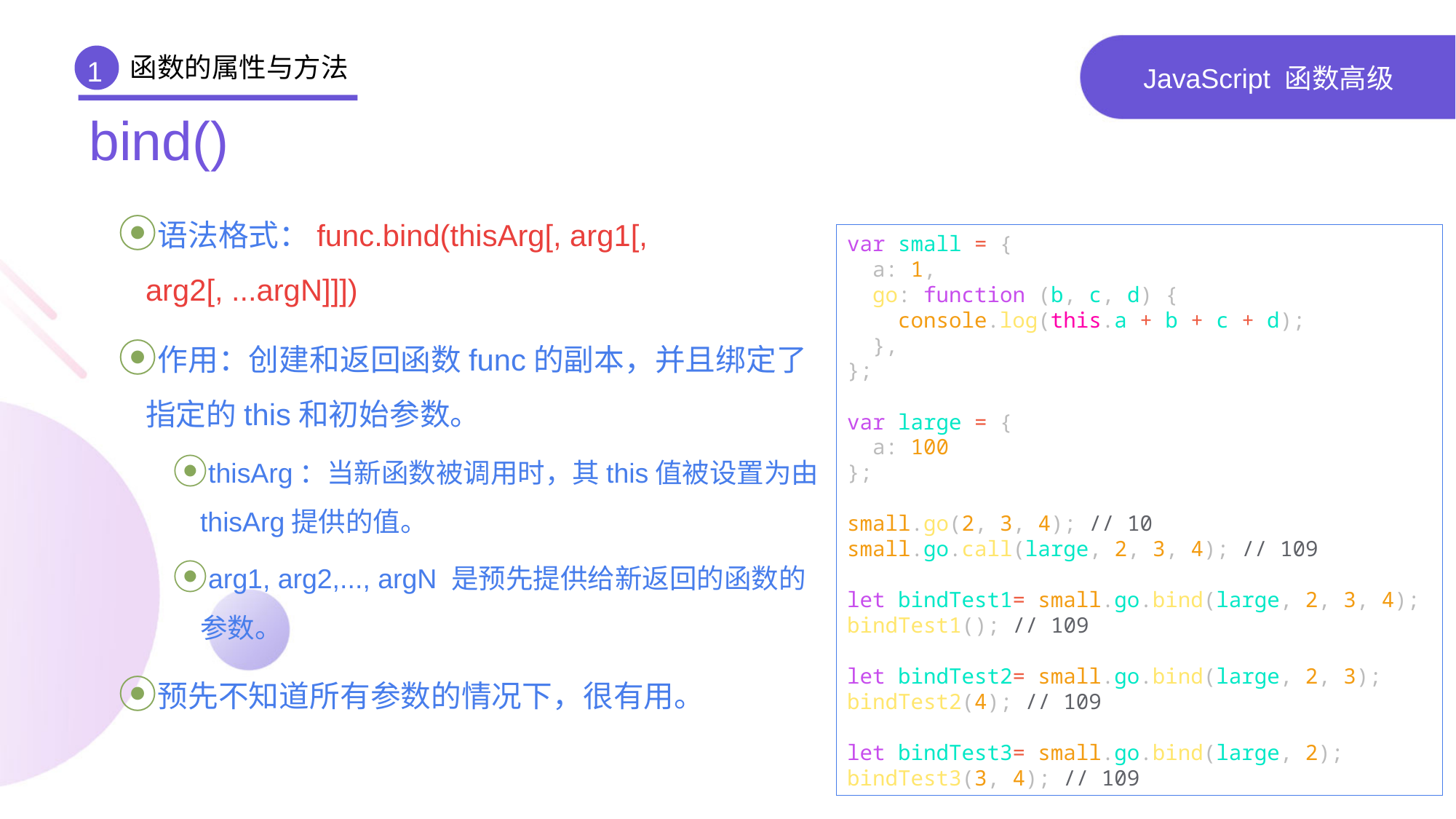

函数的属性与方法
1
# JavaScript 函数高级
bind()
语法格式：func.bind(thisArg[, arg1[, arg2[, ...argN]]])
作用：创建和返回函数func的副本，并且绑定了指定的this和初始参数。
thisArg：当新函数被调用时，其this值被设置为由thisArg提供的值。
arg1, arg2,..., argN 是预先提供给新返回的函数的参数。
预先不知道所有参数的情况下，很有用。
var small = {
  a: 1,
  go: function (b, c, d) {
    console.log(this.a + b + c + d);
  },
};
var large = {
  a: 100
};
small.go(2, 3, 4); // 10
small.go.call(large, 2, 3, 4); // 109
let bindTest1= small.go.bind(large, 2, 3, 4);
bindTest1(); // 109
let bindTest2= small.go.bind(large, 2, 3);
bindTest2(4); // 109
let bindTest3= small.go.bind(large, 2);
bindTest3(3, 4); // 109